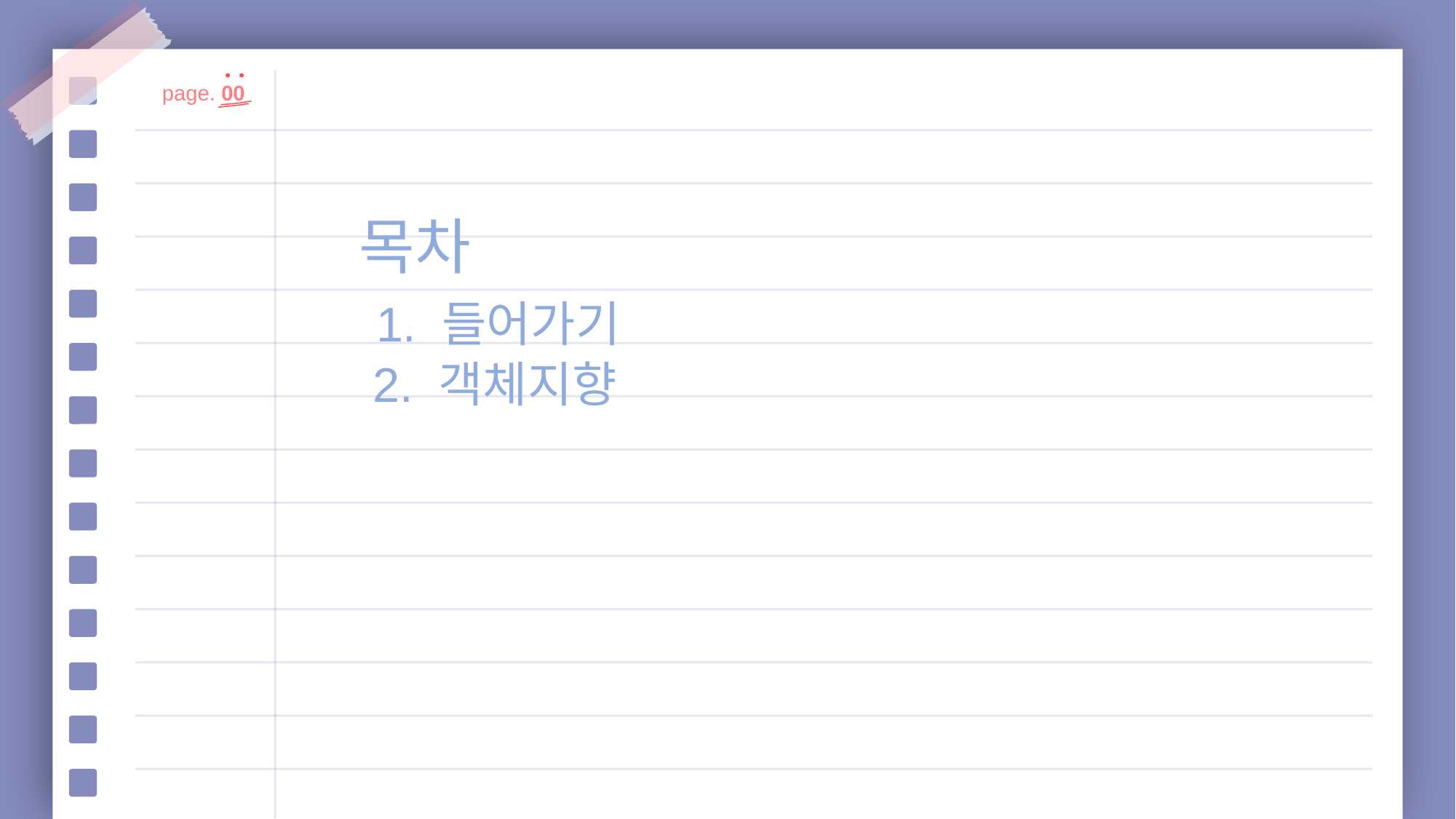

page. 00
목차
 1. 들어가기
 2. 객체지향